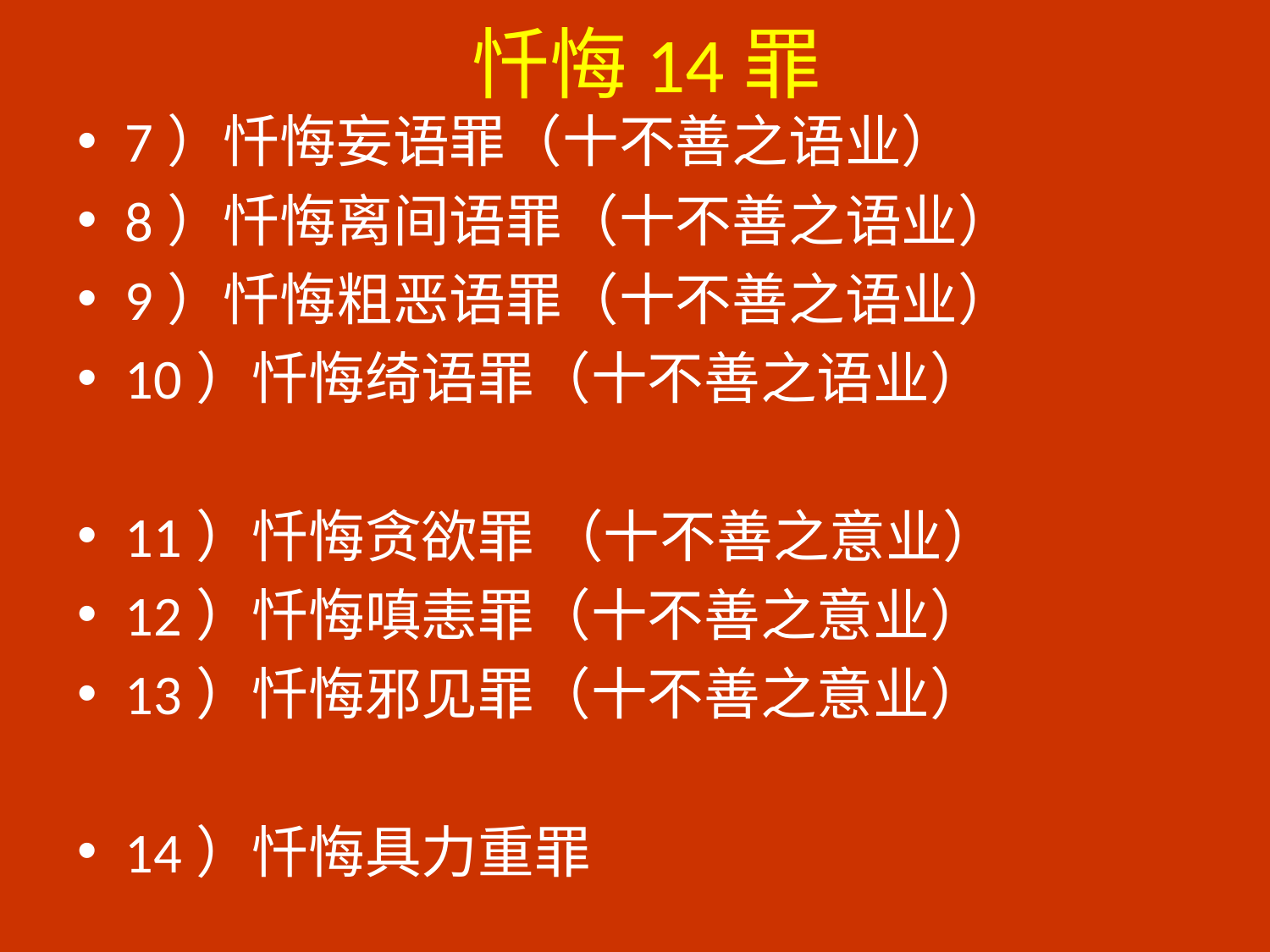

# 忏悔14罪
7）忏悔妄语罪（十不善之语业）
8）忏悔离间语罪（十不善之语业）
9）忏悔粗恶语罪（十不善之语业）
10）忏悔绮语罪（十不善之语业）

11）忏悔贪欲罪 （十不善之意业）
12）忏悔嗔恚罪（十不善之意业）
13）忏悔邪见罪（十不善之意业）

14）忏悔具力重罪